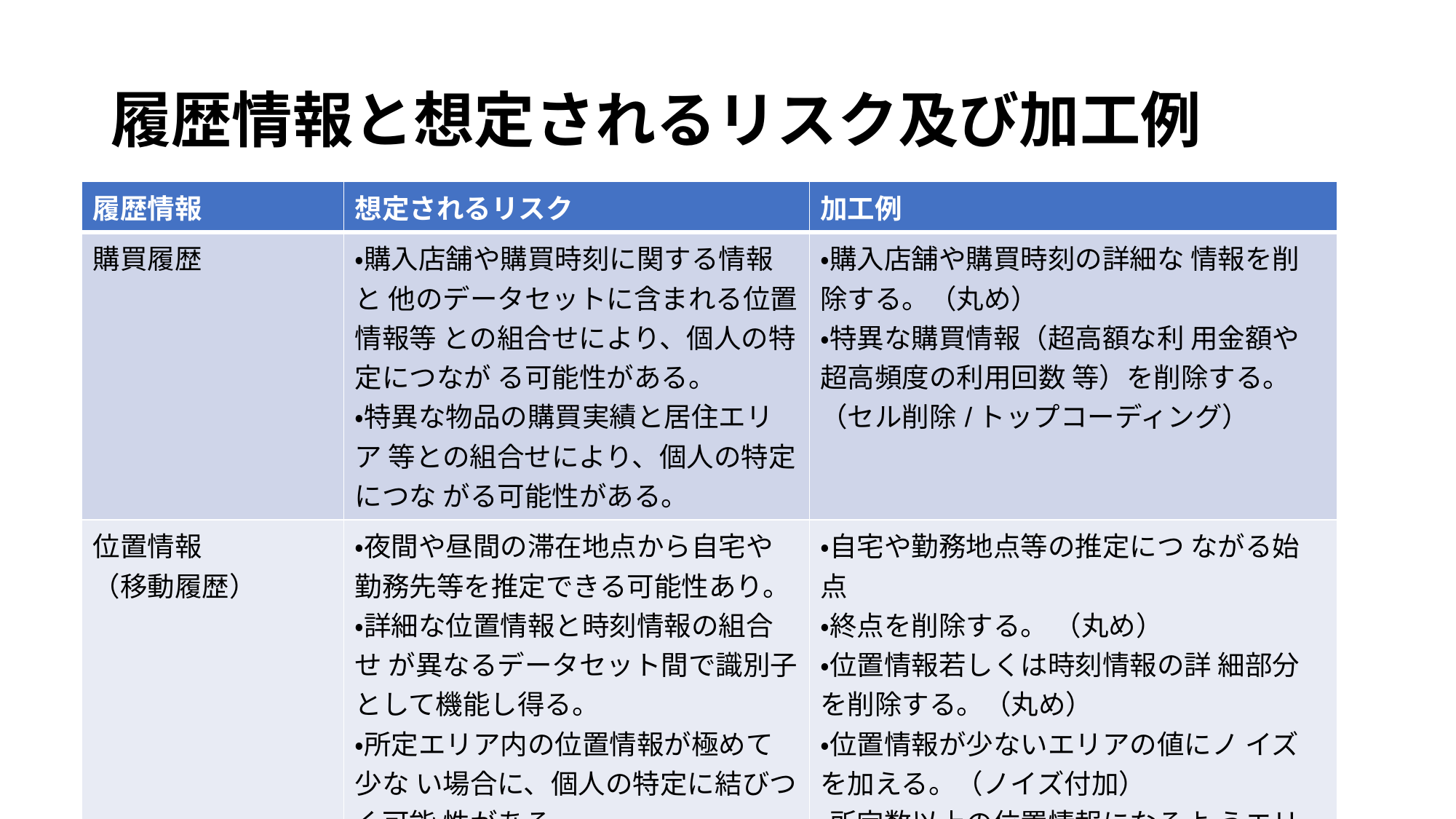

# 履歴情報と想定されるリスク及び加工例
| 履歴情報 | 想定されるリスク | 加工例 |
| --- | --- | --- |
| 購買履歴 | ・購入店舗や購買時刻に関する情報と 他のデータセットに含まれる位置情報等 との組合せにより、個人の特定につなが る可能性がある。 ・特異な物品の購買実績と居住エリア 等との組合せにより、個人の特定につな がる可能性がある。 | ・購入店舗や購買時刻の詳細な 情報を削除する。（丸め） ・特異な購買情報（超高額な利 用金額や超高頻度の利用回数 等）を削除する。 （セル削除/トップコーディング） |
| 位置情報 （移動履歴） | ・夜間や昼間の滞在地点から自宅や勤務先等を推定できる可能性あり。 ・詳細な位置情報と時刻情報の組合せ が異なるデータセット間で識別子として機能し得る。 ・所定エリア内の位置情報が極めて少な い場合に、個人の特定に結びつく可能 性がある。 | ・自宅や勤務地点等の推定につ ながる始点 ・終点を削除する。 （丸め） ・位置情報若しくは時刻情報の詳 細部分を削除する。（丸め） ・位置情報が少ないエリアの値にノ イズを加える。（ノイズ付加） ・所定数以上の位置情報になるよ うエリアを区切る。（丸め） |